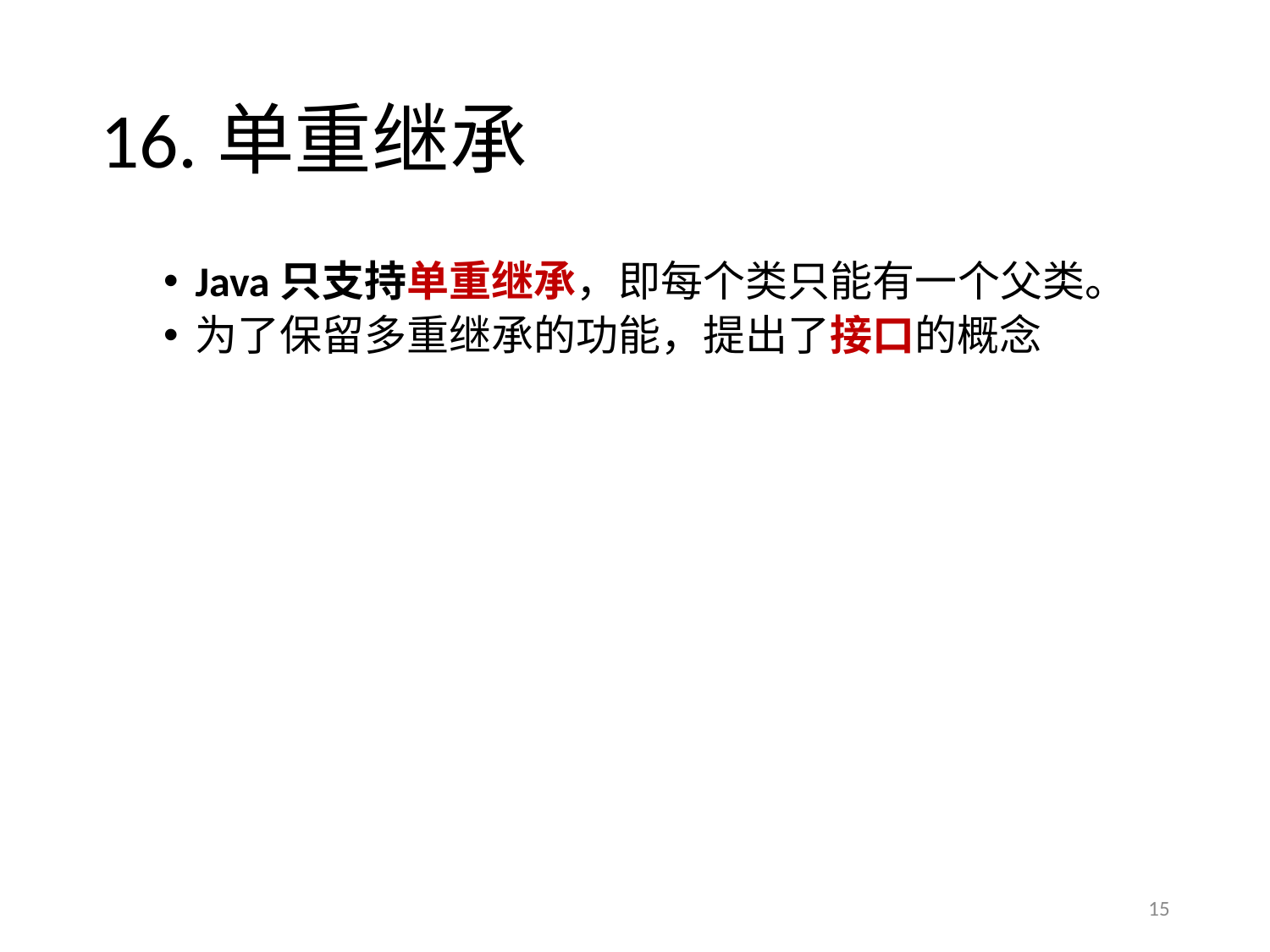

# 16.单重继承
Java只支持单重继承，即每个类只能有一个父类。
为了保留多重继承的功能，提出了接口的概念

15